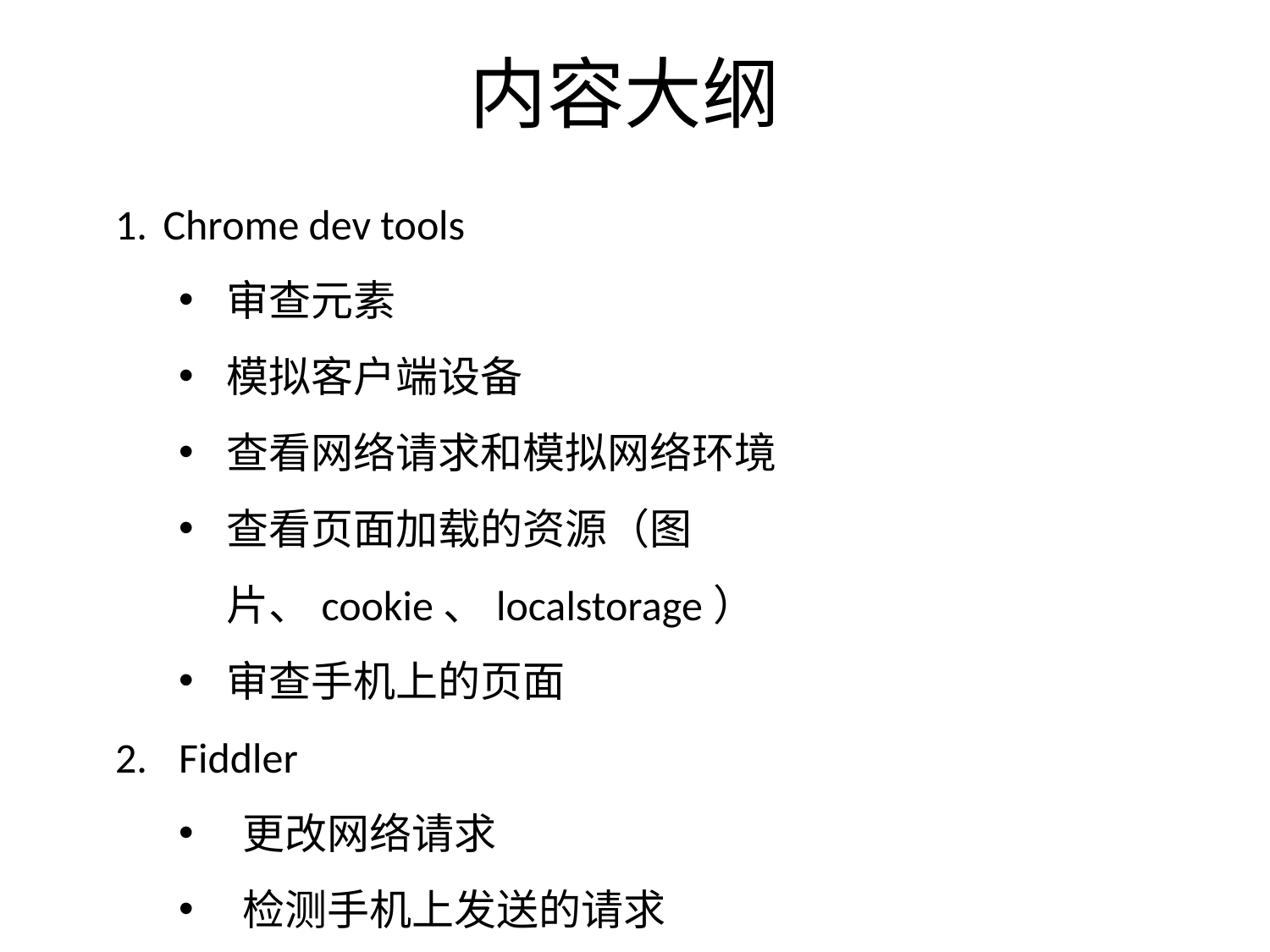

# 内容大纲
Chrome dev tools
审查元素
模拟客户端设备
查看网络请求和模拟网络环境
查看页面加载的资源（图片、cookie、localstorage）
审查手机上的页面
Fiddler
更改网络请求
检测手机上发送的请求